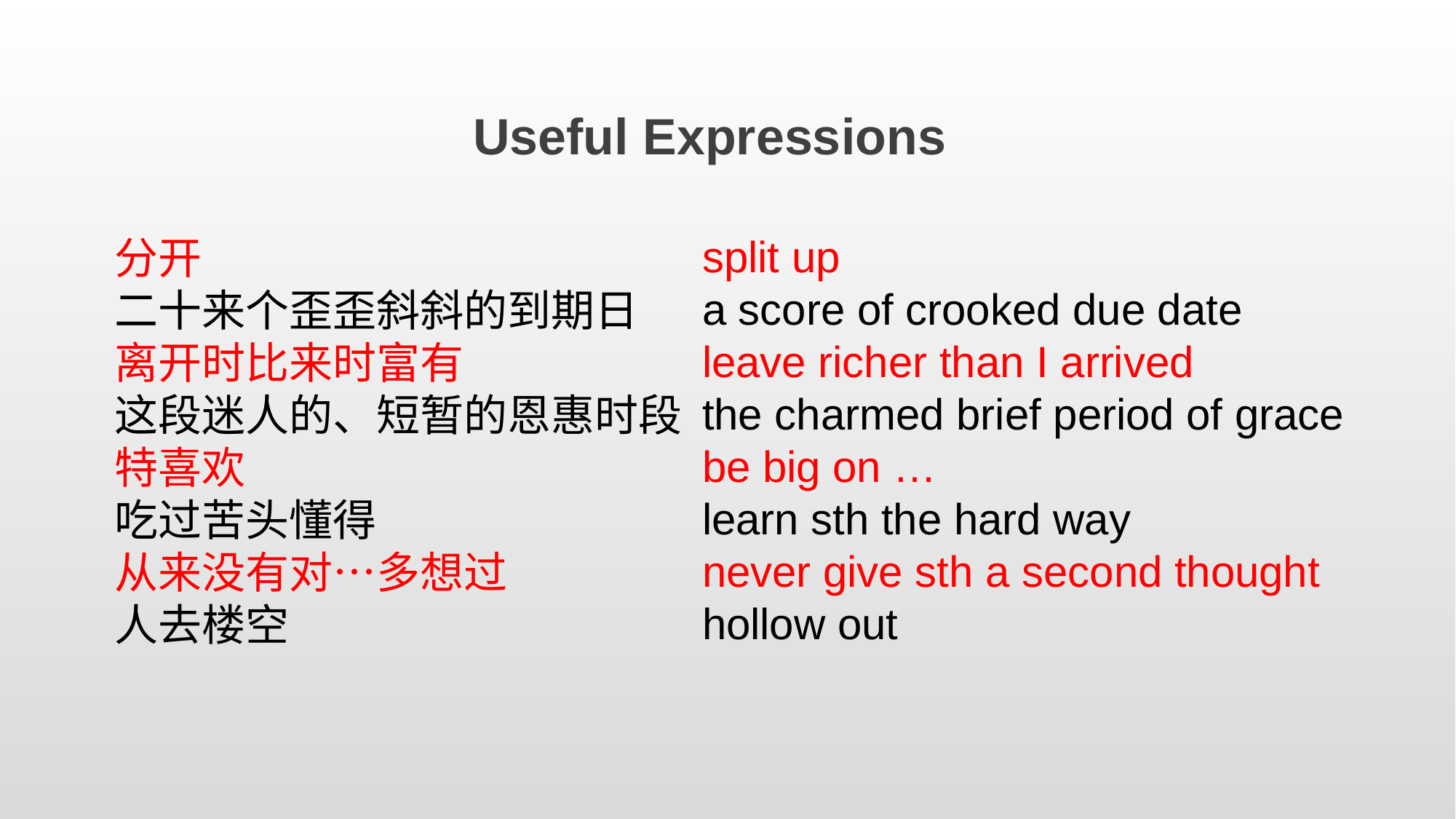

Useful Expressions
split up
a score of crooked due date
leave richer than I arrived
the charmed brief period of grace
be big on …
learn sth the hard way
never give sth a second thought
hollow out

分开
二十来个歪歪斜斜的到期日
离开时比来时富有
这段迷人的、短暂的恩惠时段
特喜欢
吃过苦头懂得
从来没有对…多想过
人去楼空